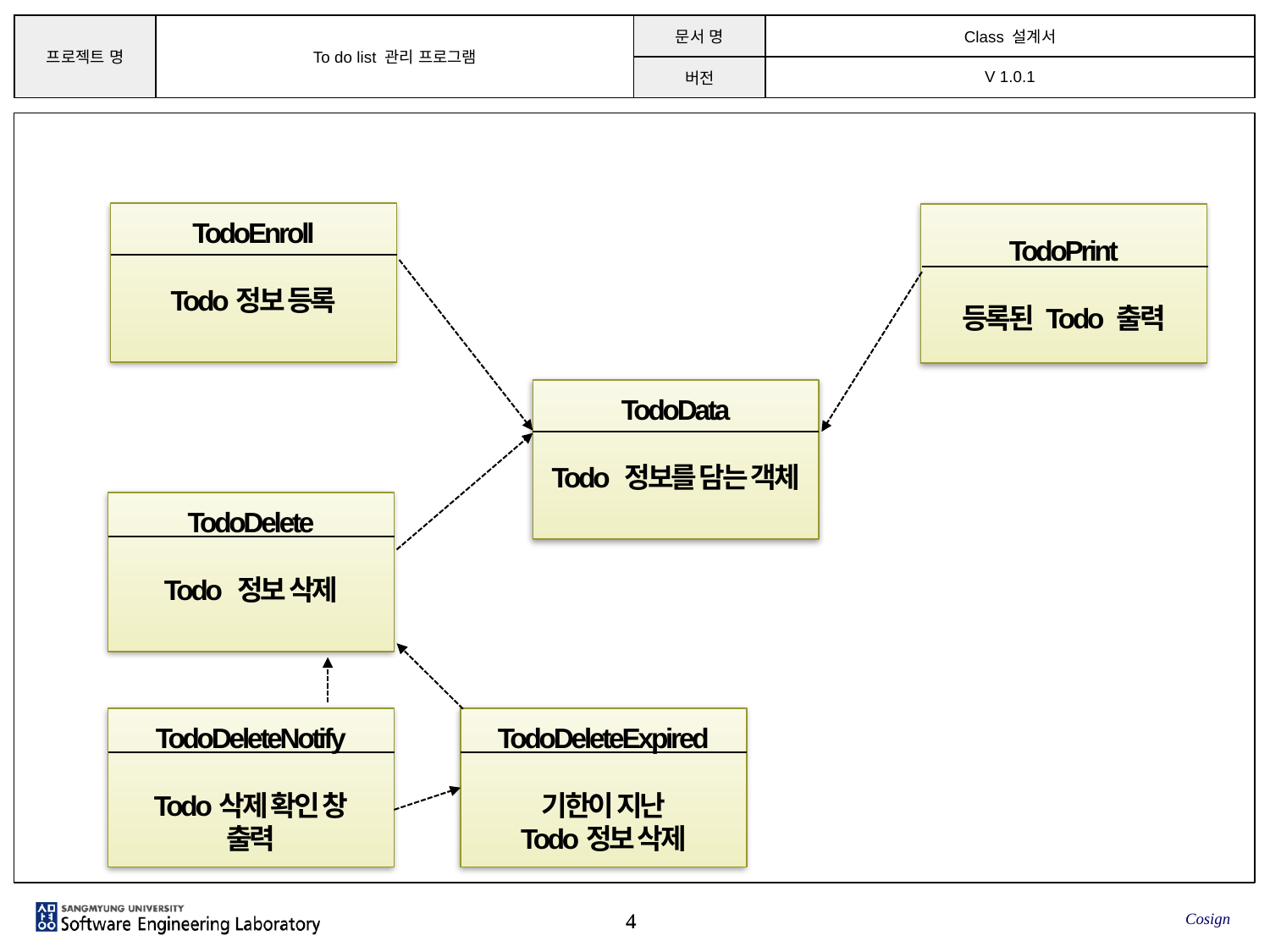

TodoEnroll

Todo정보 등록

TodoPrint

등록된 Todo 출력
TodoData

Todo 정보를 담는 객체

TodoDelete

Todo 정보 삭제

TodoDeleteNotify

Todo삭제 확인 창
출력

TodoDeleteExpired

기한이 지난
Todo정보 삭제

Cosign